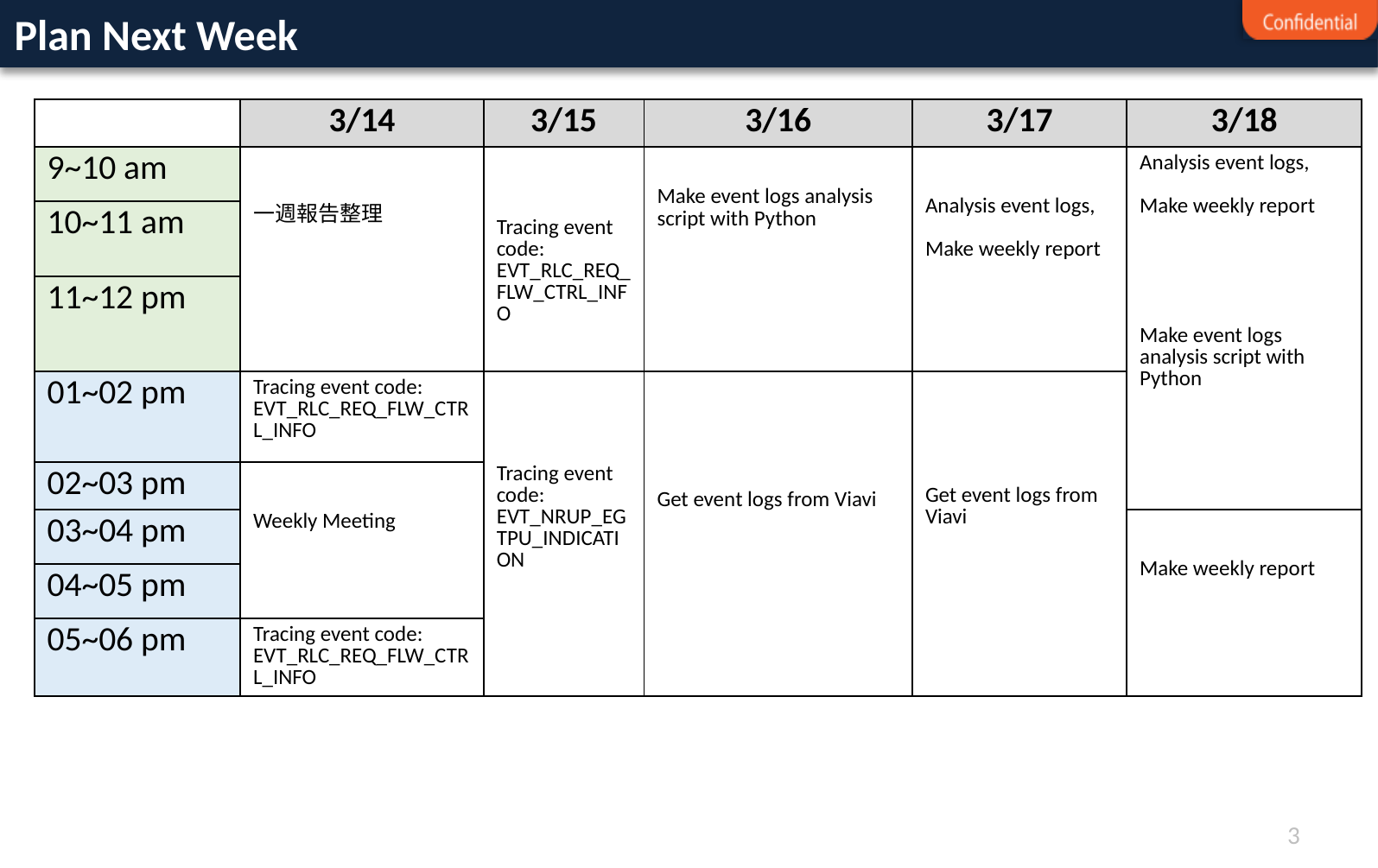

# Plan Next Week
|  | 3/14 | 3/15 | 3/16 | 3/17 | 3/18 |
| --- | --- | --- | --- | --- | --- |
| 9~10 am | 一週報告整理 | Tracing event code: EVT\_RLC\_REQ\_FLW\_CTRL\_INFO | Make event logs analysis script with Python | Analysis event logs, Make weekly report | Analysis event logs, Make weekly report |
| 10~11 am |  |  |  |  |  |
|  |  |  |  |  | Make event logs analysis script with Python |
| 11~12 pm |  |  |  |  |  |
| 01~02 pm | Tracing event code: EVT\_RLC\_REQ\_FLW\_CTRL\_INFO | Tracing event code: EVT\_NRUP\_EGTPU\_INDICATION | Get event logs from Viavi | Get event logs from Viavi |  |
| 02~03 pm | Weekly Meeting |  |  |  |  |
| 03~04 pm |  |  |  |  | Make weekly report |
| 04~05 pm |  |  |  |  |  |
| 05~06 pm | Tracing event code: EVT\_RLC\_REQ\_FLW\_CTRL\_INFO |  |  |  |  |
3